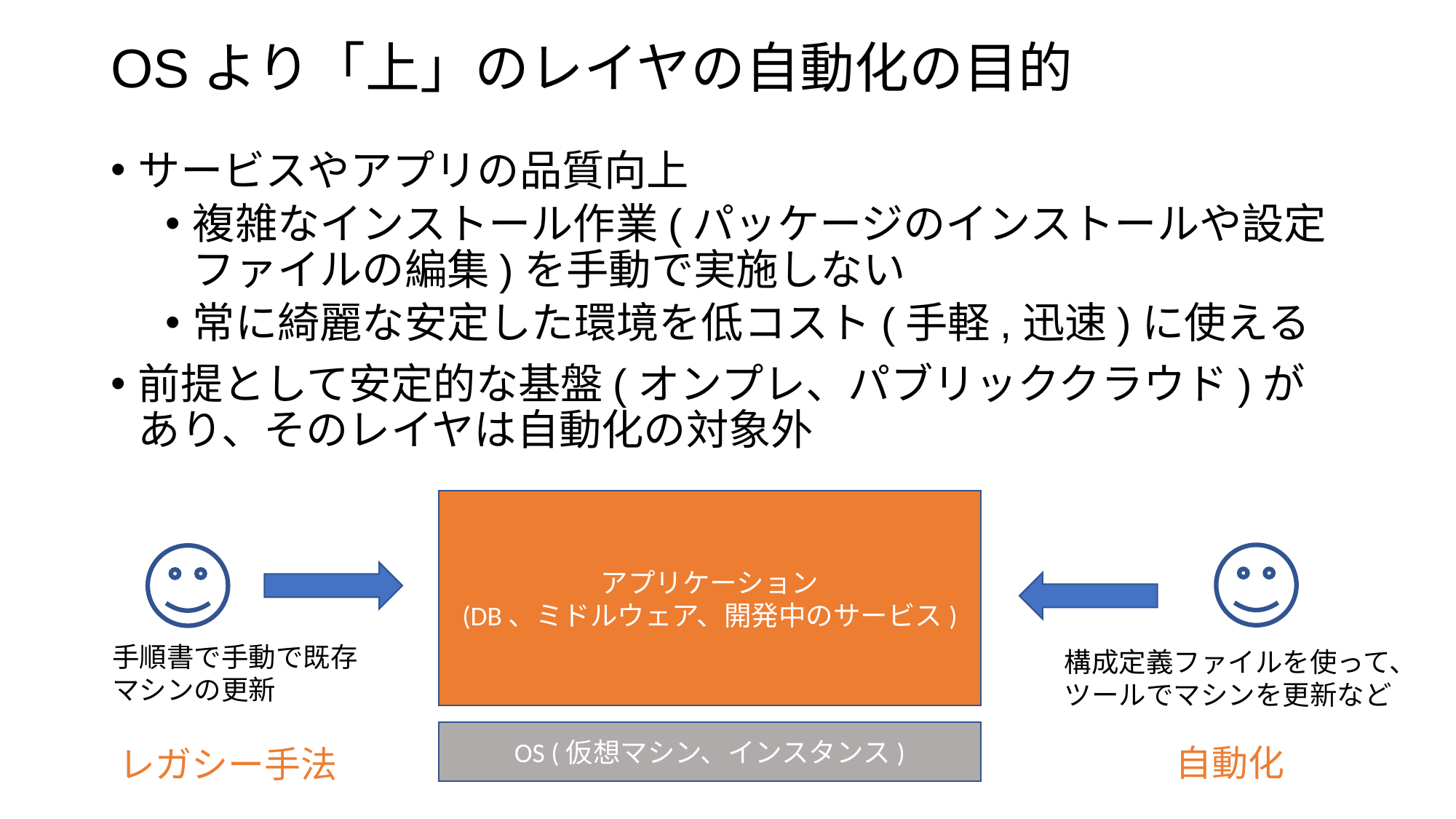

# OSより「上」のレイヤの自動化の目的
サービスやアプリの品質向上
複雑なインストール作業(パッケージのインストールや設定ファイルの編集)を手動で実施しない
常に綺麗な安定した環境を低コスト(手軽,迅速)に使える
前提として安定的な基盤(オンプレ、パブリッククラウド)があり、そのレイヤは自動化の対象外
アプリケーション
(DB、ミドルウェア、開発中のサービス)

手順書で手動で既存
マシンの更新
構成定義ファイルを使って、
ツールでマシンを更新など
OS (仮想マシン、インスタンス)
自動化
レガシー手法